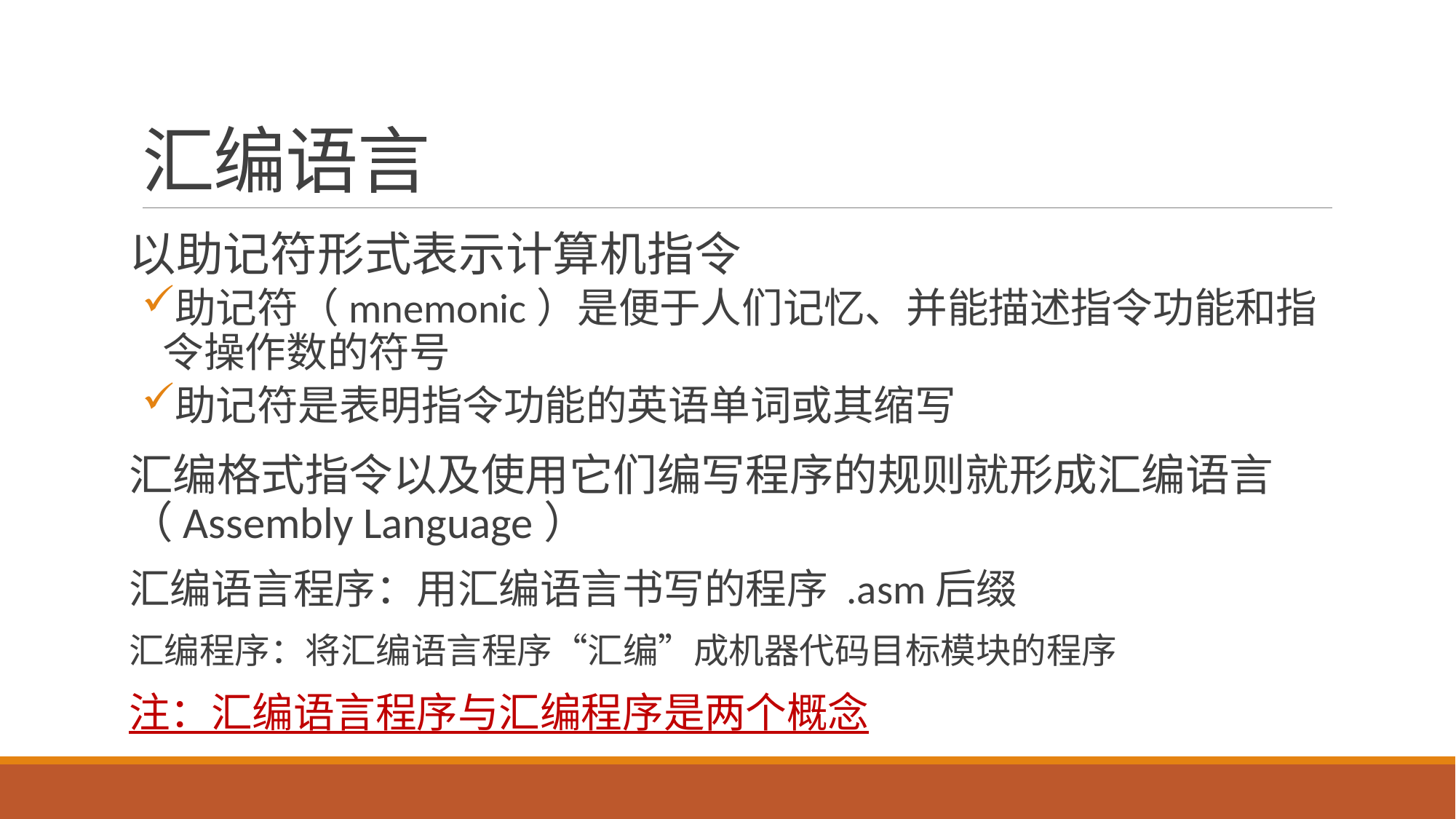

# 汇编语言
以助记符形式表示计算机指令
助记符（mnemonic）是便于人们记忆、并能描述指令功能和指令操作数的符号
助记符是表明指令功能的英语单词或其缩写
汇编格式指令以及使用它们编写程序的规则就形成汇编语言（Assembly Language）
汇编语言程序：用汇编语言书写的程序 .asm后缀
汇编程序：将汇编语言程序“汇编”成机器代码目标模块的程序
注：汇编语言程序与汇编程序是两个概念